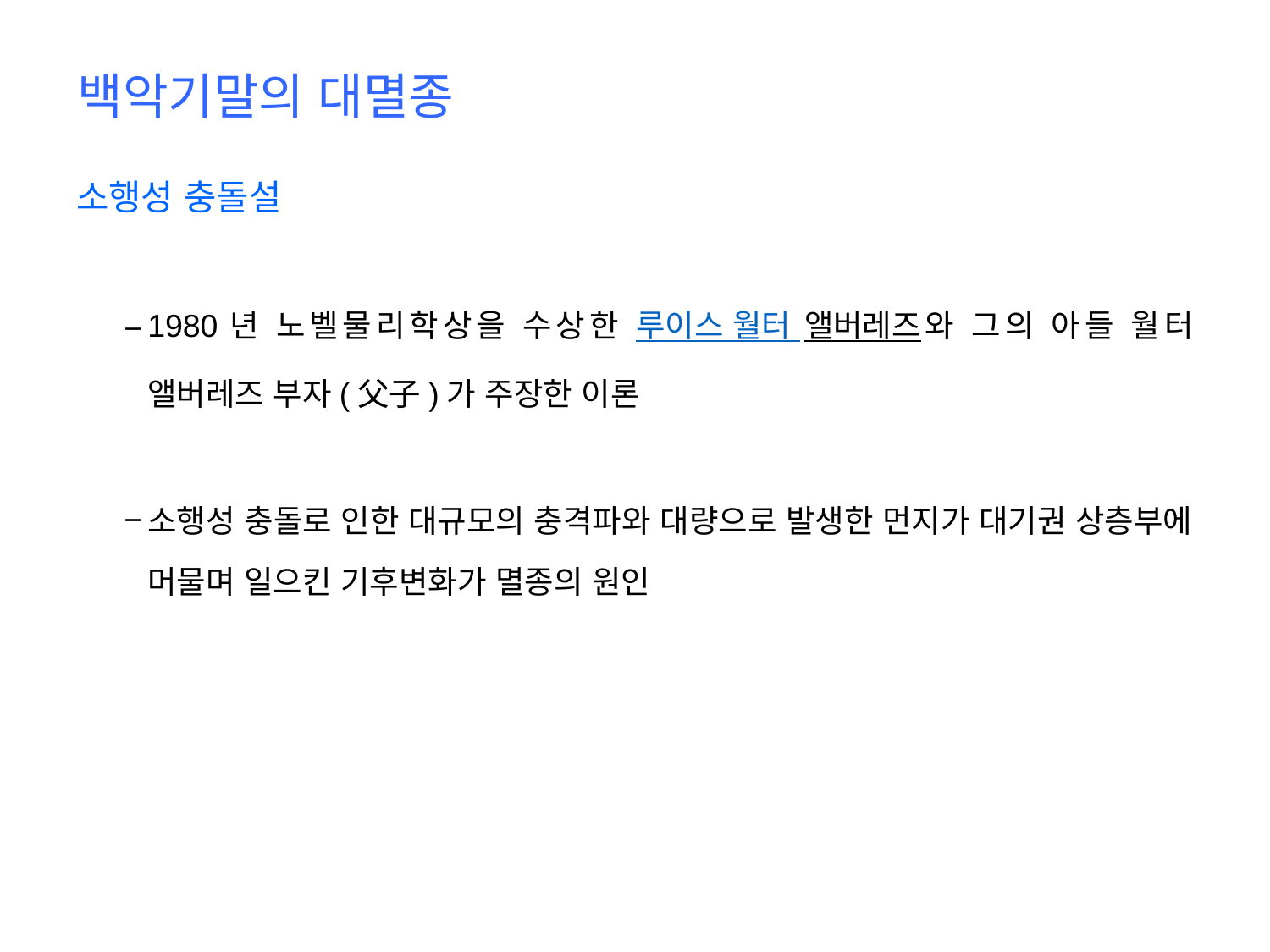

# 백악기말의 대멸종
소행성 충돌설

1980년 노벨물리학상을 수상한 루이스 월터 앨버레즈와 그의 아들 월터 앨버레즈 부자(父子)가 주장한 이론

소행성 충돌로 인한 대규모의 충격파와 대량으로 발생한 먼지가 대기권 상층부에 머물며 일으킨 기후변화가 멸종의 원인